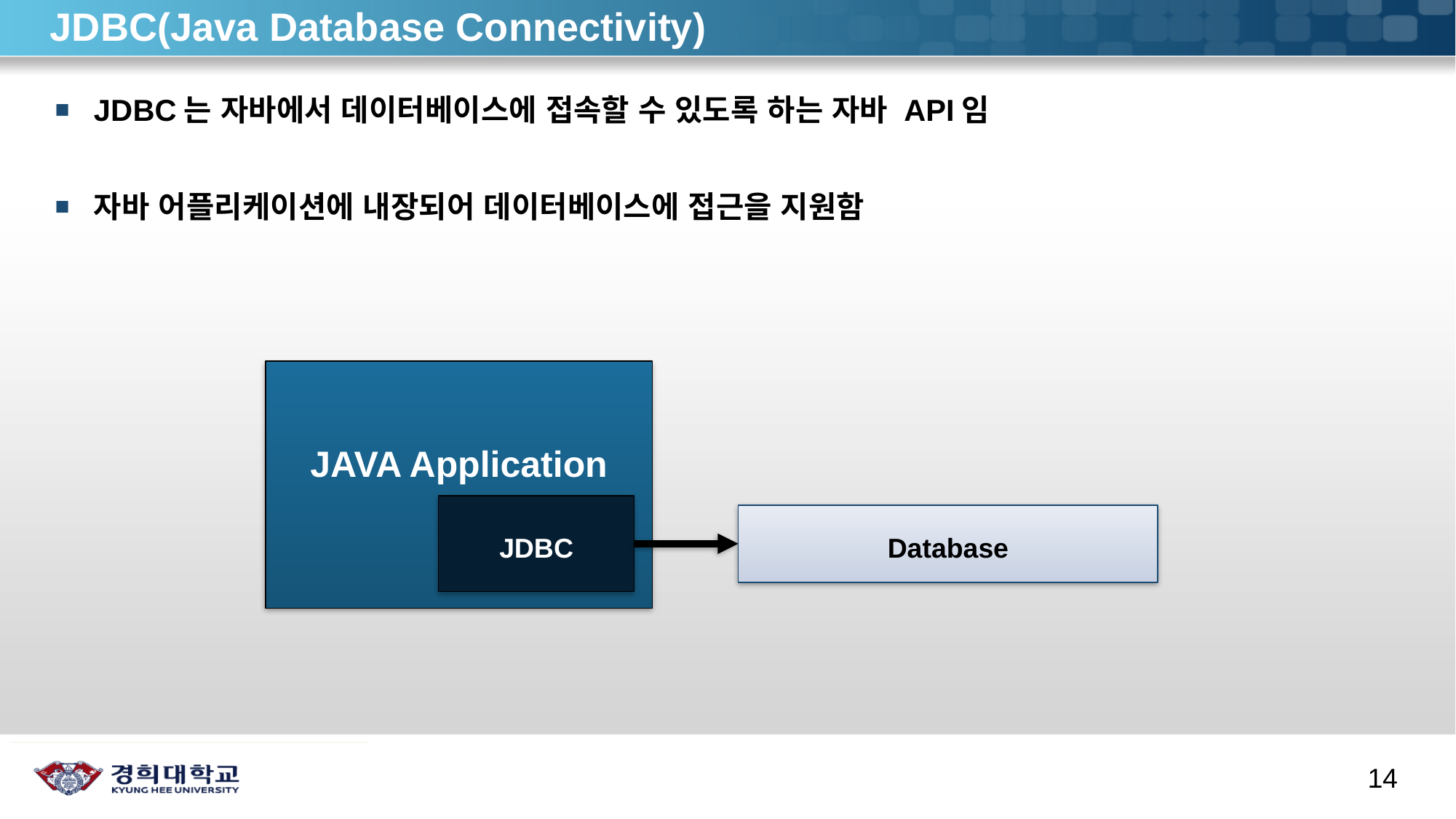

# JDBC(Java Database Connectivity)
JDBC는 자바에서 데이터베이스에 접속할 수 있도록 하는 자바 API임

자바 어플리케이션에 내장되어 데이터베이스에 접근을 지원함

JAVA Application

JDBC
Database